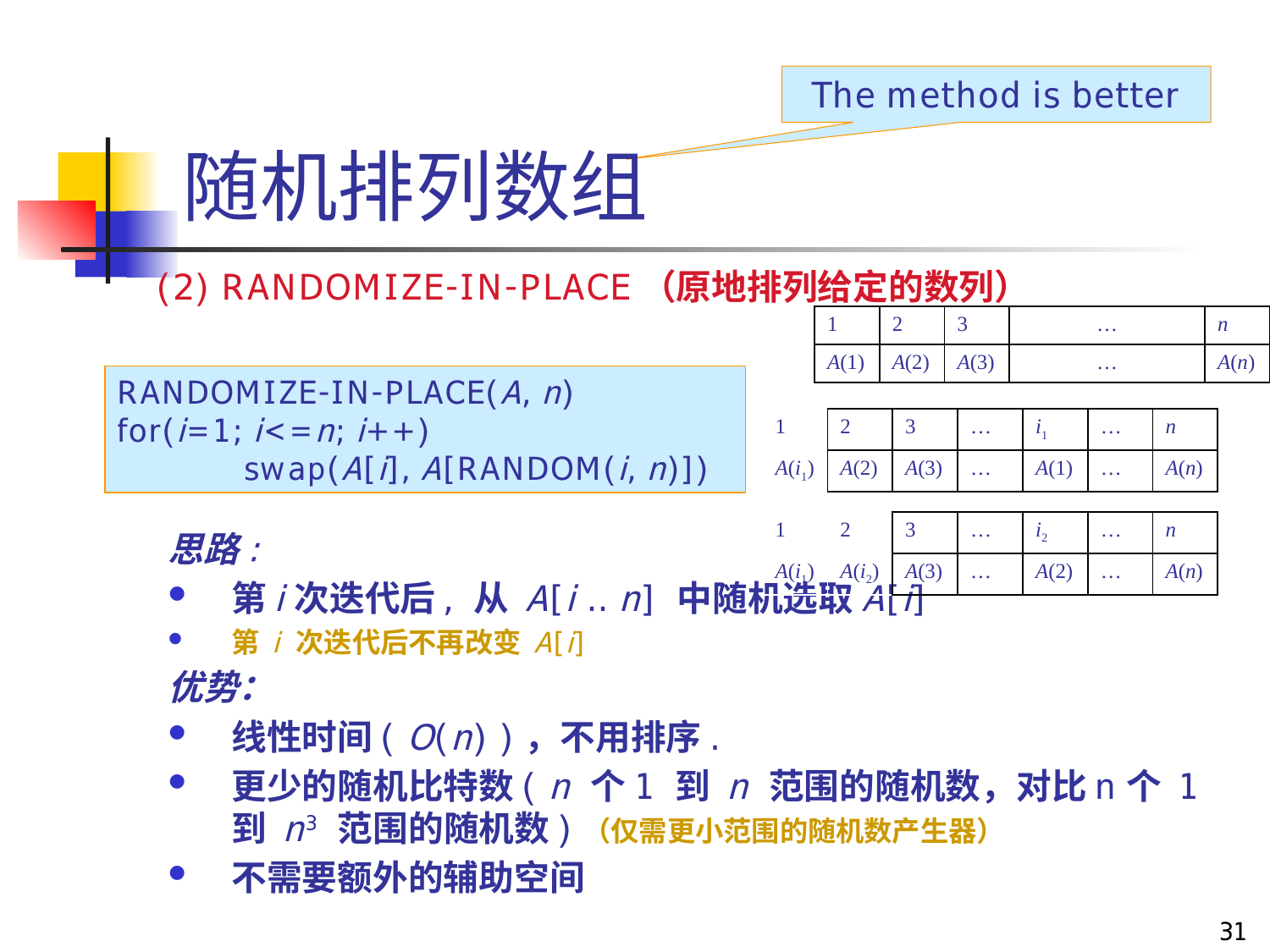

The method is better
随机排列数组
(2) RANDOMIZE-IN-PLACE（原地排列给定的数列）
| 1 | 2 | 3 | … | n |
| --- | --- | --- | --- | --- |
| A(1) | A(2) | A(3) | … | A(n) |
RANDOMIZE-IN-PLACE(A, n)
for(i=1; i<=n; i++)
	swap(A[i], A[RANDOM(i, n)])
| 1 | 2 | 3 | … | i1 | … | n |
| --- | --- | --- | --- | --- | --- | --- |
| A(i1) | A(2) | A(3) | … | A(1) | … | A(n) |
| 1 | 2 | 3 | … | i2 | … | n |
| --- | --- | --- | --- | --- | --- | --- |
| A(i1) | A(i2) | A(3) | … | A(2) | … | A(n) |
思路:
第i次迭代后, 从 A[i .. n] 中随机选取A[i]
第 i 次迭代后不再改变 A[i]
优势：
线性时间( O(n) )，不用排序.
更少的随机比特数( n 个1 到 n 范围的随机数，对比n个 1 到 n3 范围的随机数)（仅需更小范围的随机数产生器）
不需要额外的辅助空间
31